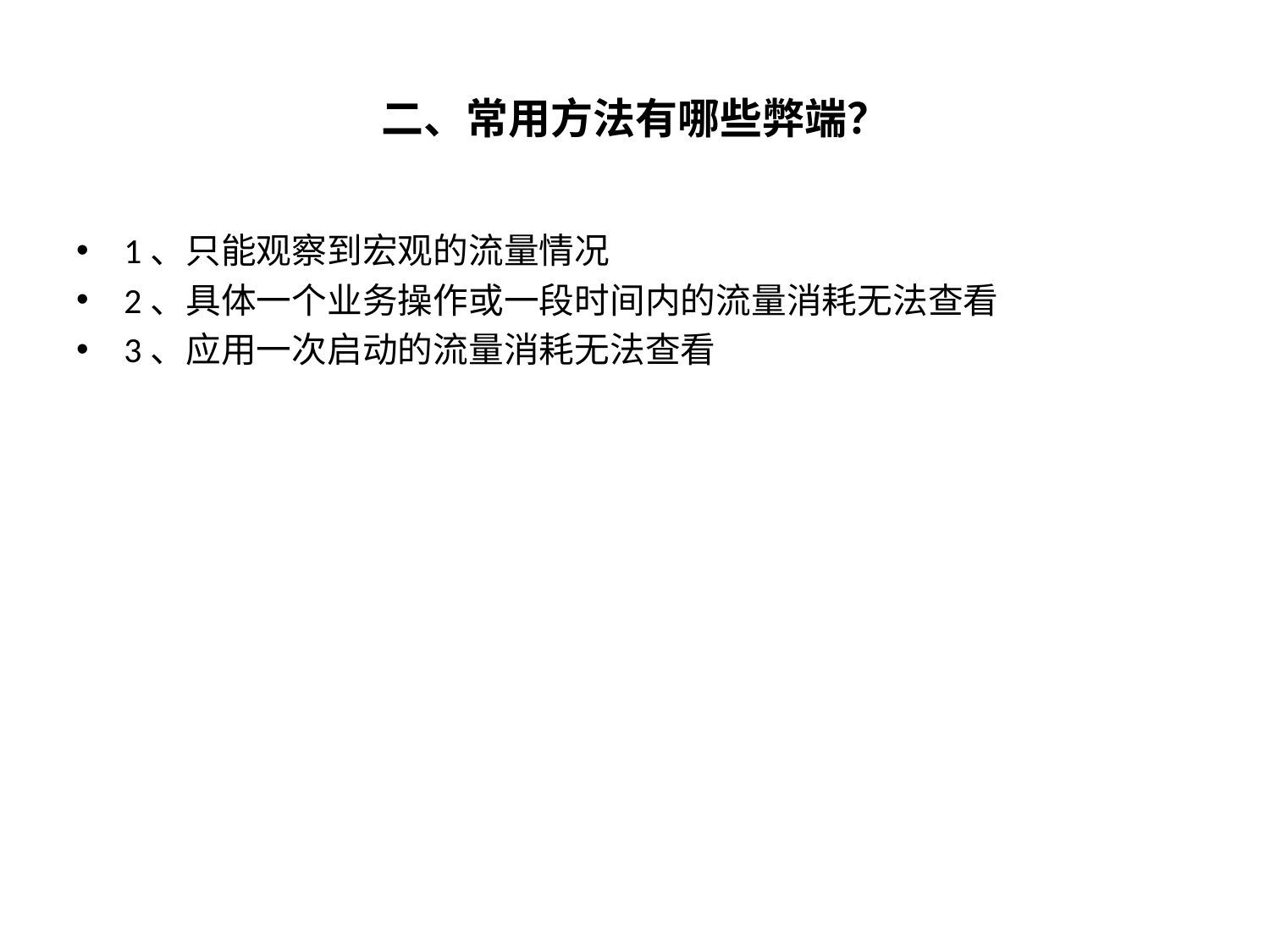

# 二、常用方法有哪些弊端？
1、只能观察到宏观的流量情况
2、具体一个业务操作或一段时间内的流量消耗无法查看
3、应用一次启动的流量消耗无法查看